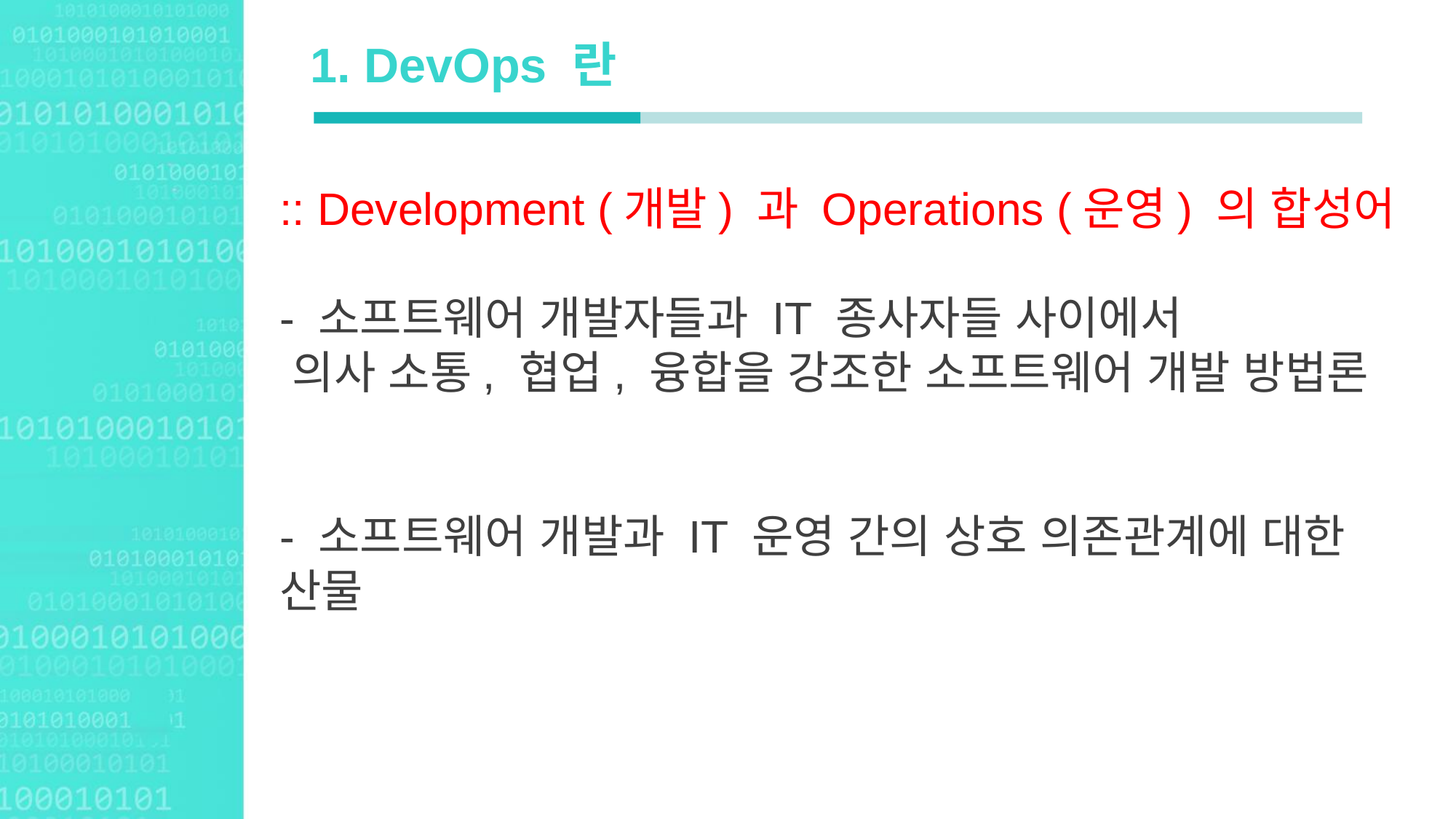

# 1. DevOps 란

:: Development (개발) 과 Operations (운영) 의 합성어
- 소프트웨어 개발자들과 IT 종사자들 사이에서
 의사 소통, 협업, 융합을 강조한 소프트웨어 개발 방법론
- 소프트웨어 개발과 IT 운영 간의 상호 의존관계에 대한 산물